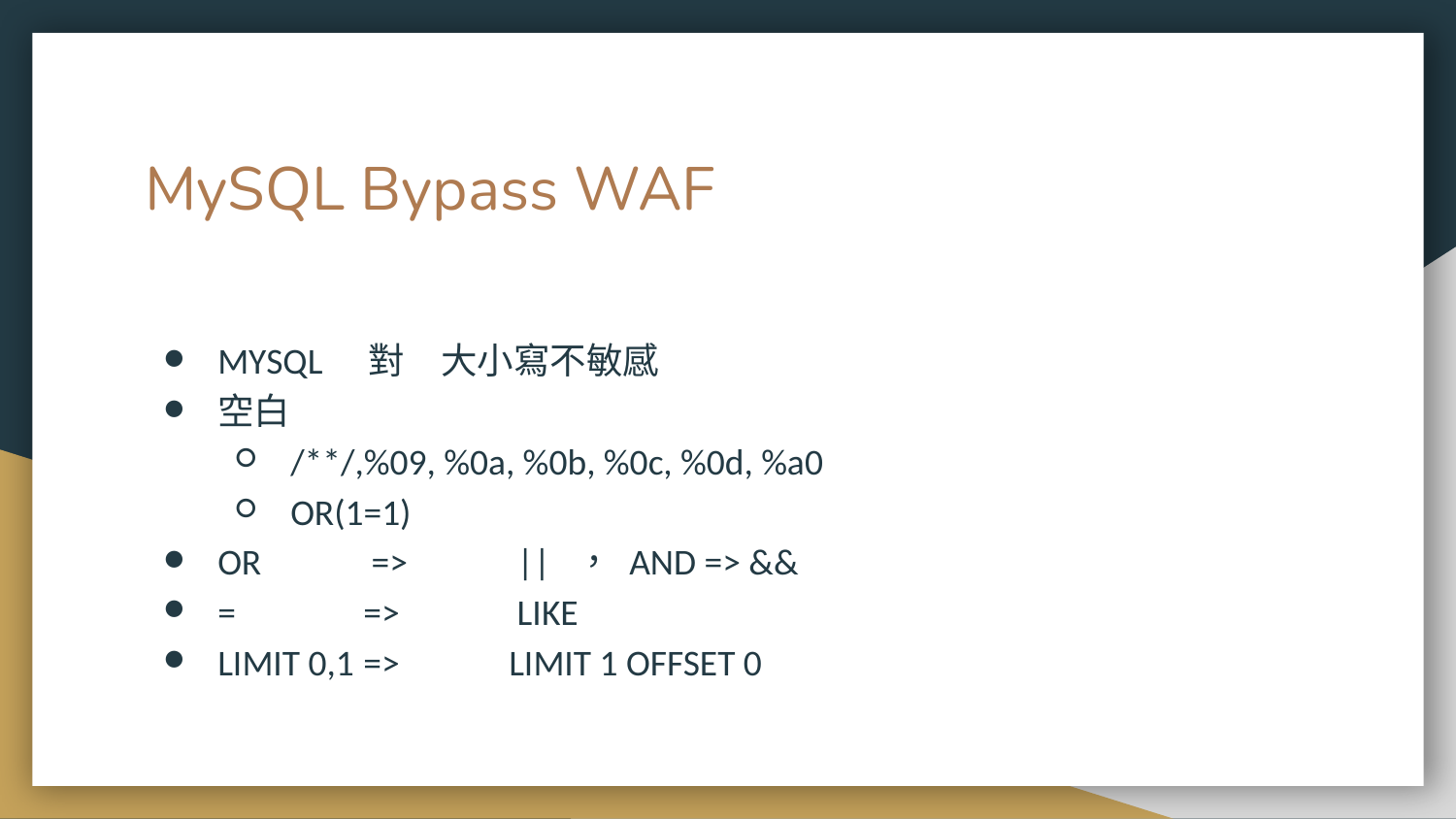

# MySQL Bypass WAF
MYSQL　對　大小寫不敏感
空白
/**/,%09, %0a, %0b, %0c, %0d, %a0
OR(1=1)
OR	 =>	 ||  ， AND => &&
= 	=>	 LIKE
LIMIT 0,1 	=> 	LIMIT 1 OFFSET 0